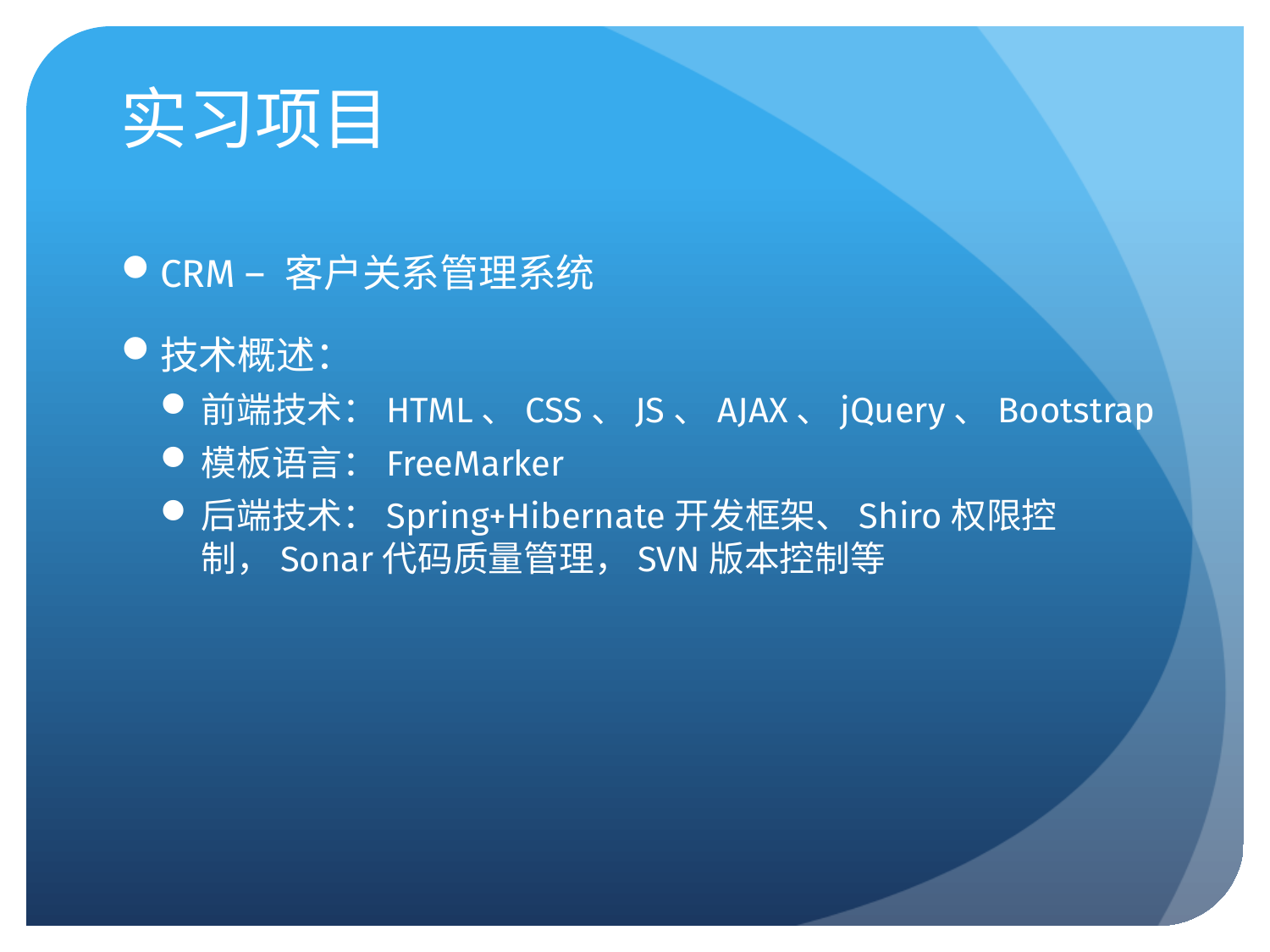

# 实习项目
CRM – 客户关系管理系统
技术概述：
前端技术：HTML、CSS、JS、AJAX、jQuery、Bootstrap
模板语言：FreeMarker
后端技术：Spring+Hibernate开发框架、Shiro权限控制，Sonar代码质量管理，SVN版本控制等